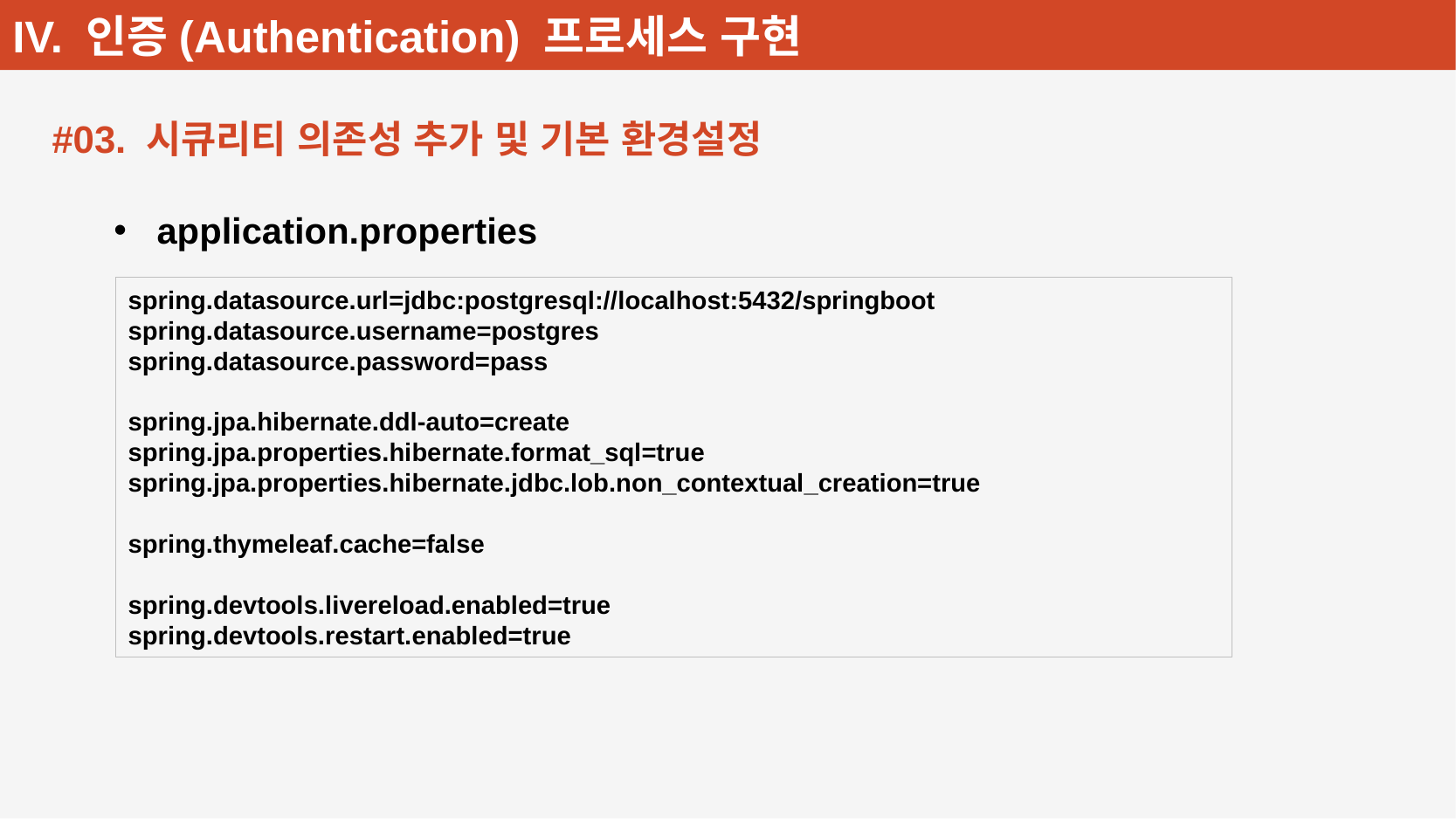

#03. 시큐리티 의존성 추가 및 기본 환경설정
application.properties
spring.datasource.url=jdbc:postgresql://localhost:5432/springboot
spring.datasource.username=postgres
spring.datasource.password=pass

spring.jpa.hibernate.ddl-auto=create
spring.jpa.properties.hibernate.format_sql=true
spring.jpa.properties.hibernate.jdbc.lob.non_contextual_creation=true

spring.thymeleaf.cache=false

spring.devtools.livereload.enabled=true
spring.devtools.restart.enabled=true